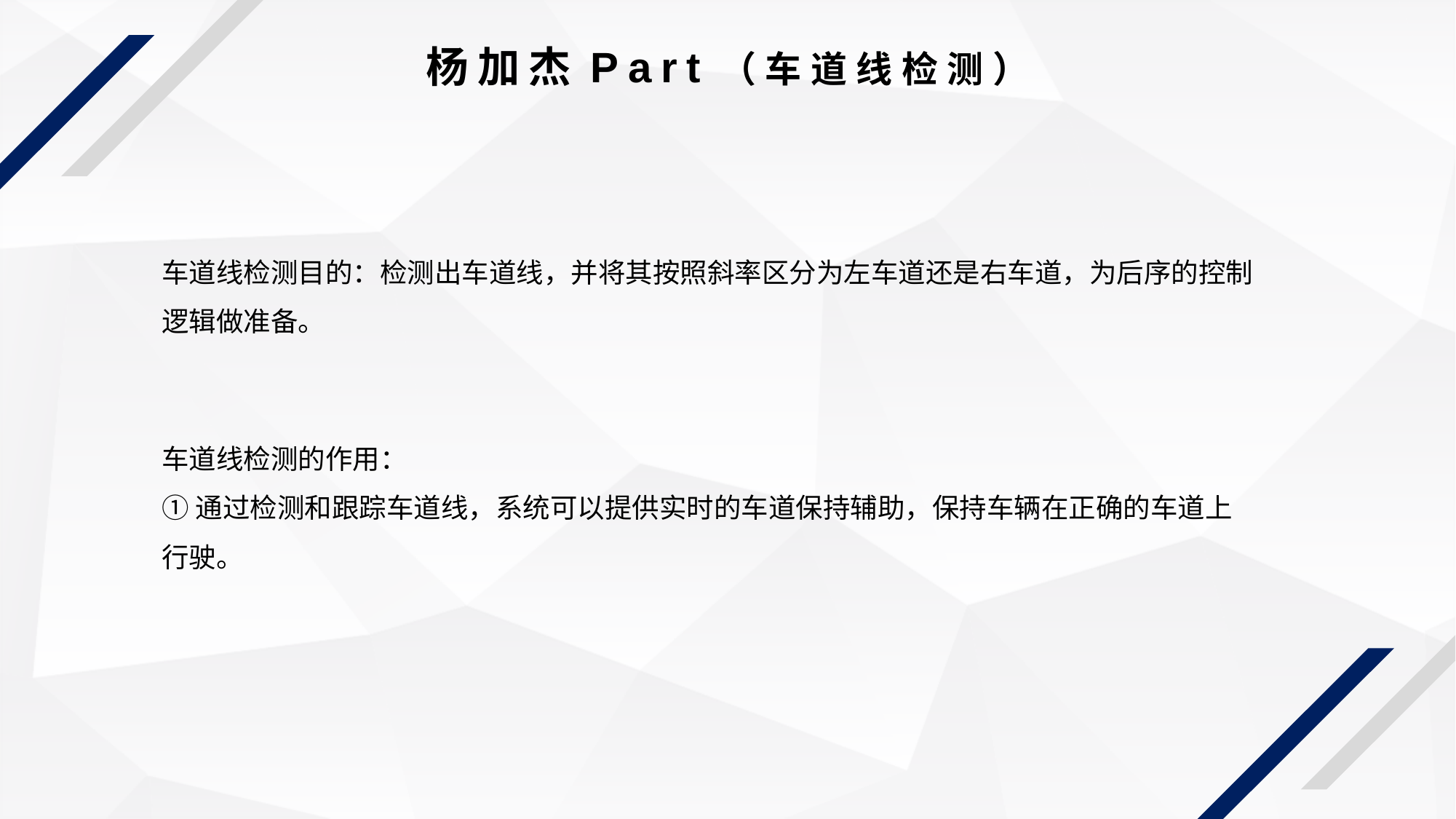

杨加杰Part（车道线检测）
车道线检测目的：检测出车道线，并将其按照斜率区分为左车道还是右车道，为后序的控制逻辑做准备。
车道线检测的作用：
①通过检测和跟踪车道线，系统可以提供实时的车道保持辅助，保持车辆在正确的车道上行驶。